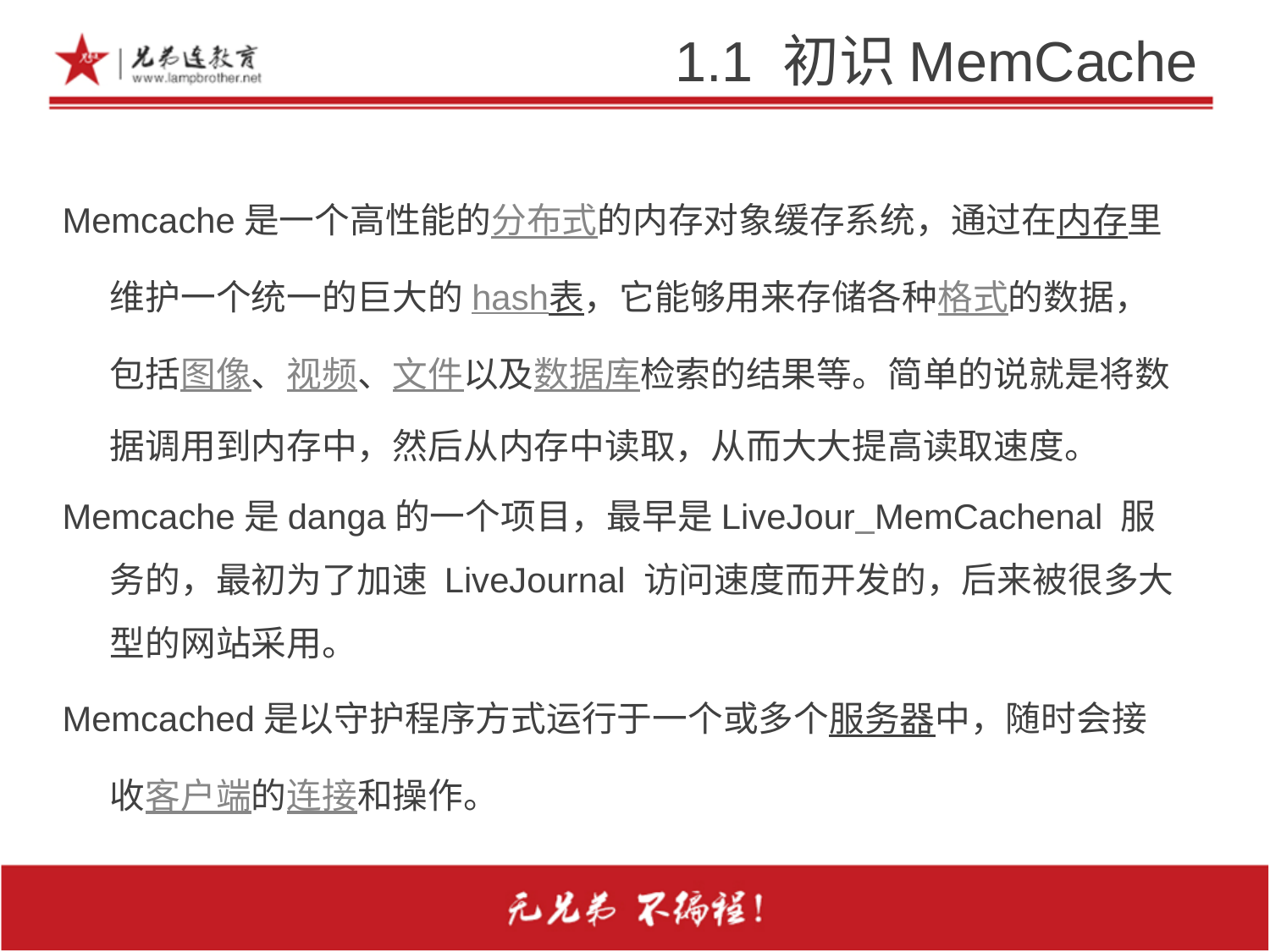

# 1.1 初识MemCache
Memcache是一个高性能的分布式的内存对象缓存系统，通过在内存里维护一个统一的巨大的hash表，它能够用来存储各种格式的数据，包括图像、视频、文件以及数据库检索的结果等。简单的说就是将数据调用到内存中，然后从内存中读取，从而大大提高读取速度。
Memcache是danga的一个项目，最早是LiveJour  MemCachenal 服务的，最初为了加速 LiveJournal 访问速度而开发的，后来被很多大型的网站采用。
Memcached是以守护程序方式运行于一个或多个服务器中，随时会接收客户端的连接和操作。